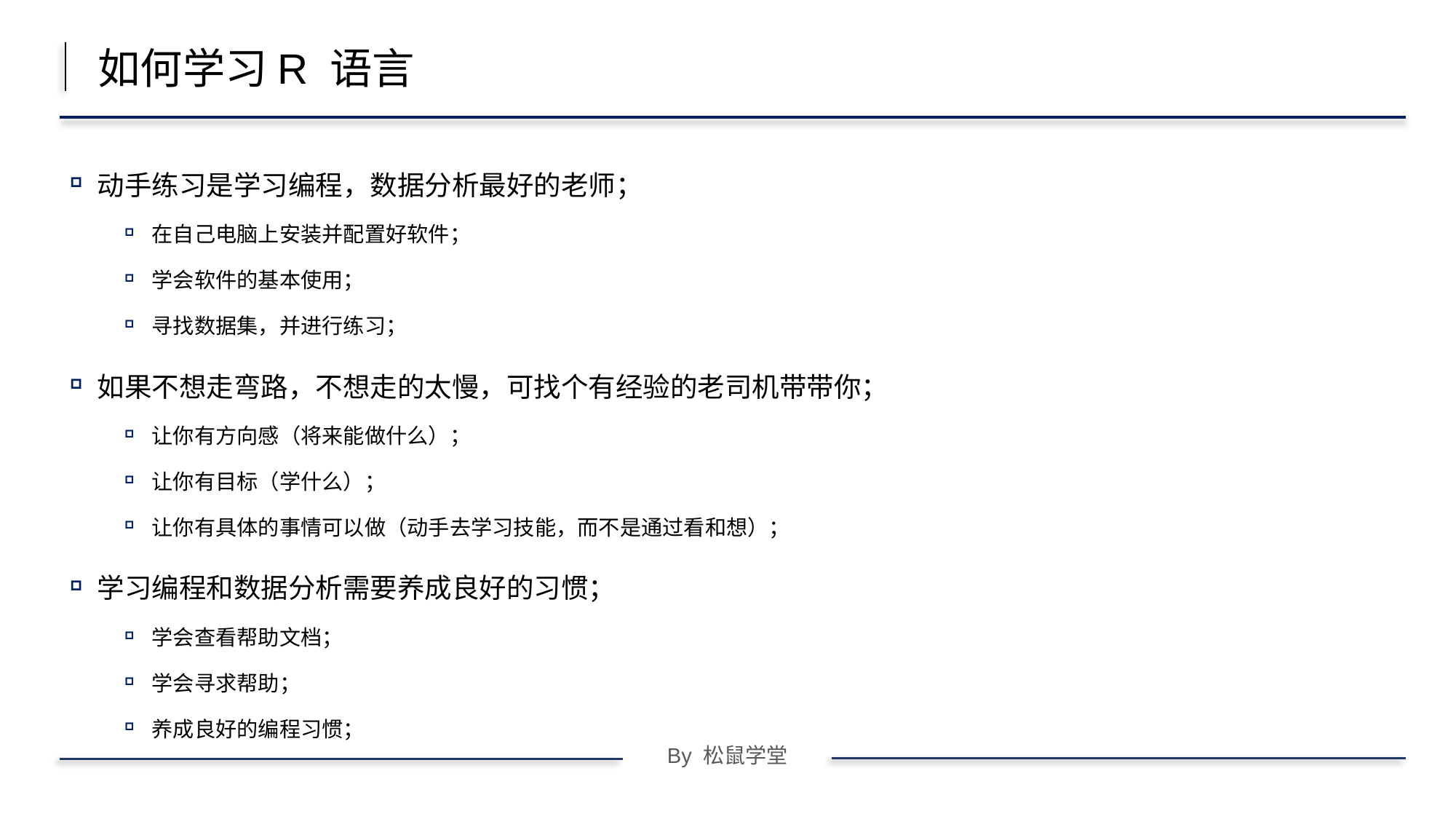

如何学习R 语言
动手练习是学习编程，数据分析最好的老师；
在自己电脑上安装并配置好软件；
学会软件的基本使用；
寻找数据集，并进行练习；
如果不想走弯路，不想走的太慢，可找个有经验的老司机带带你；
让你有方向感（将来能做什么）；
让你有目标（学什么）；
让你有具体的事情可以做（动手去学习技能，而不是通过看和想）；
学习编程和数据分析需要养成良好的习惯；
学会查看帮助文档；
学会寻求帮助；
养成良好的编程习惯；